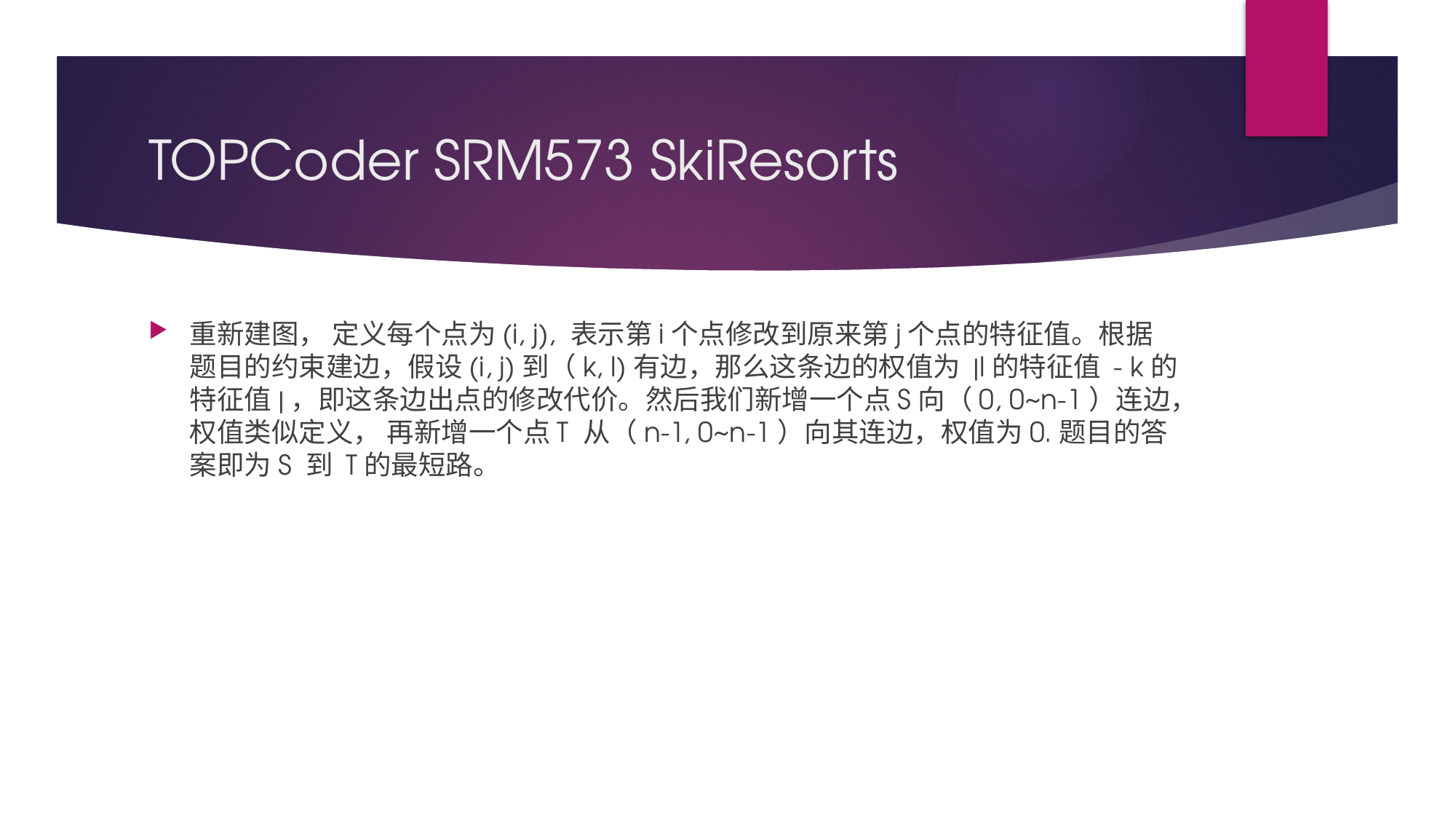

# TOPCoder SRM573 SkiResorts
重新建图， 定义每个点为(i, j), 表示第i个点修改到原来第j个点的特征值。根据题目的约束建边，假设(i, j)到（k, l)有边，那么这条边的权值为 |l的特征值 - k的特征值|，即这条边出点的修改代价。然后我们新增一个点S向（0, 0~n-1）连边，权值类似定义， 再新增一个点T 从（n-1, 0~n-1）向其连边，权值为0.题目的答案即为S 到 T的最短路。